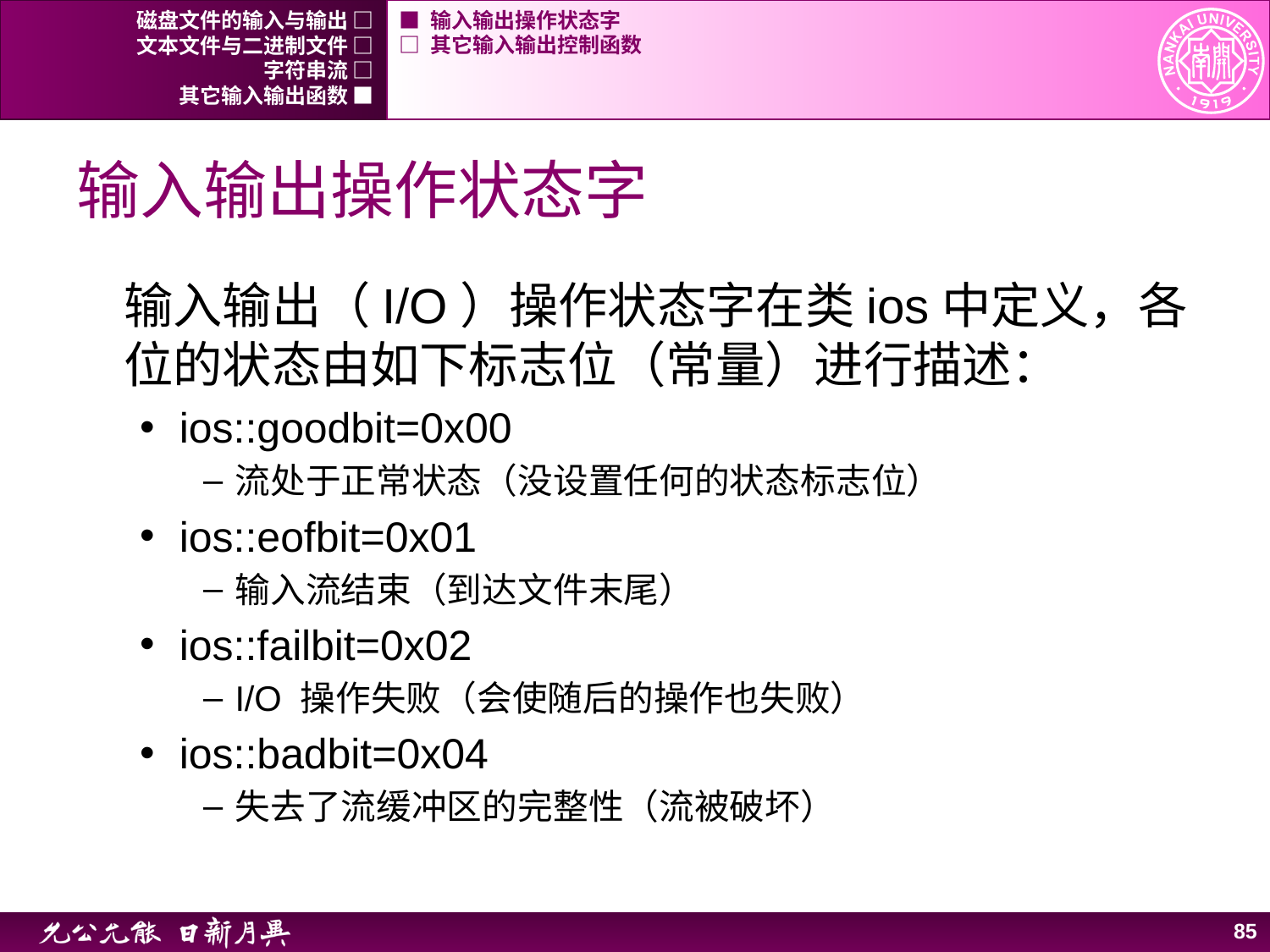

磁盘文件的输入与输出 □
■ 输入输出操作状态字
文本文件与二进制文件 □
□ 其它输入输出控制函数
字符串流 □
其它输入输出函数 ■
# 输入输出操作状态字
输入输出（I/O）操作状态字在类ios中定义，各位的状态由如下标志位（常量）进行描述：
ios::goodbit=0x00
流处于正常状态（没设置任何的状态标志位）
ios::eofbit=0x01
输入流结束（到达文件末尾）
ios::failbit=0x02
I/O 操作失败（会使随后的操作也失败）
ios::badbit=0x04
失去了流缓冲区的完整性（流被破坏）
85